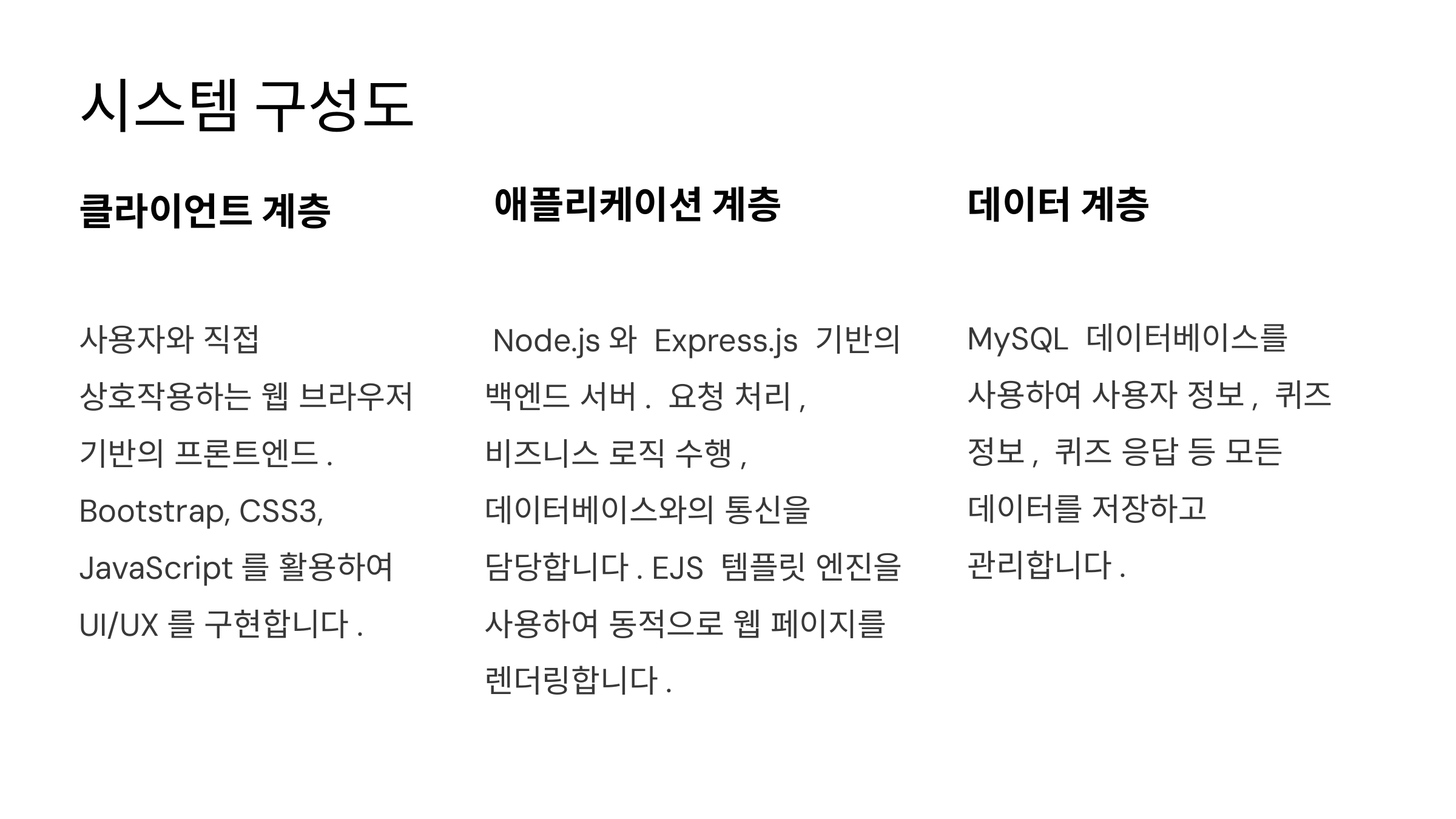

시스템 구성도
애플리케이션 계층
데이터 계층
클라이언트 계층
MySQL 데이터베이스를 사용하여 사용자 정보, 퀴즈 정보, 퀴즈 응답 등 모든 데이터를 저장하고 관리합니다.
사용자와 직접 상호작용하는 웹 브라우저 기반의 프론트엔드. Bootstrap, CSS3, JavaScript를 활용하여 UI/UX를 구현합니다.
 Node.js와 Express.js 기반의 백엔드 서버. 요청 처리, 비즈니스 로직 수행, 데이터베이스와의 통신을 담당합니다. EJS 템플릿 엔진을 사용하여 동적으로 웹 페이지를 렌더링합니다.